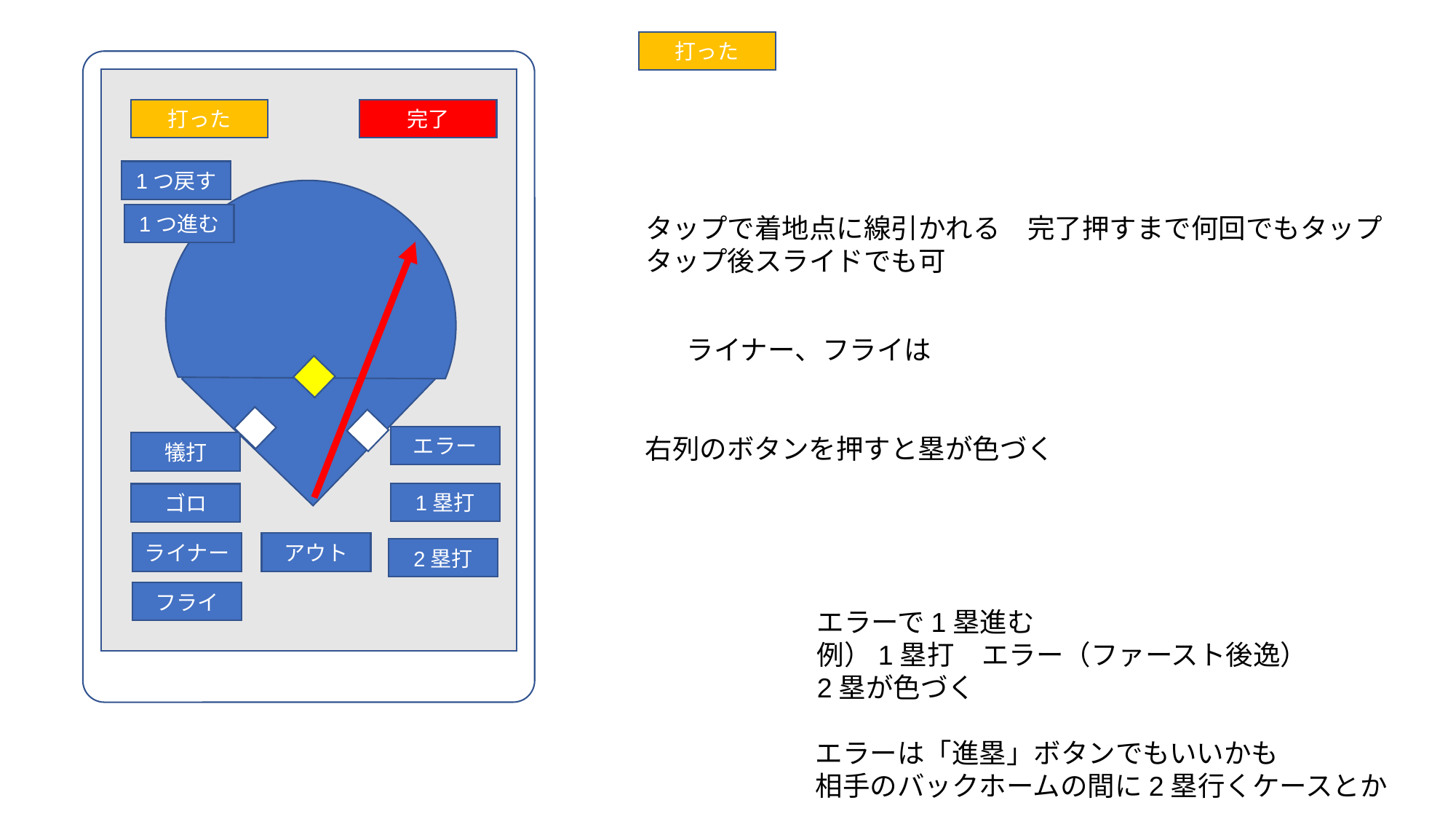

打った

打った
完了
1つ戻す

1つ進む
タップで着地点に線引かれる　完了押すまで何回でもタップ
タップ後スライドでも可

ライナー、フライは

右列のボタンを押すと塁が色づく
エラー
犠打
1塁打
ゴロ
ライナー
アウト
2塁打
フライ
エラーで1塁進む
例）1塁打　エラー（ファースト後逸）
2塁が色づく
エラーは「進塁」ボタンでもいいかも
相手のバックホームの間に2塁行くケースとか